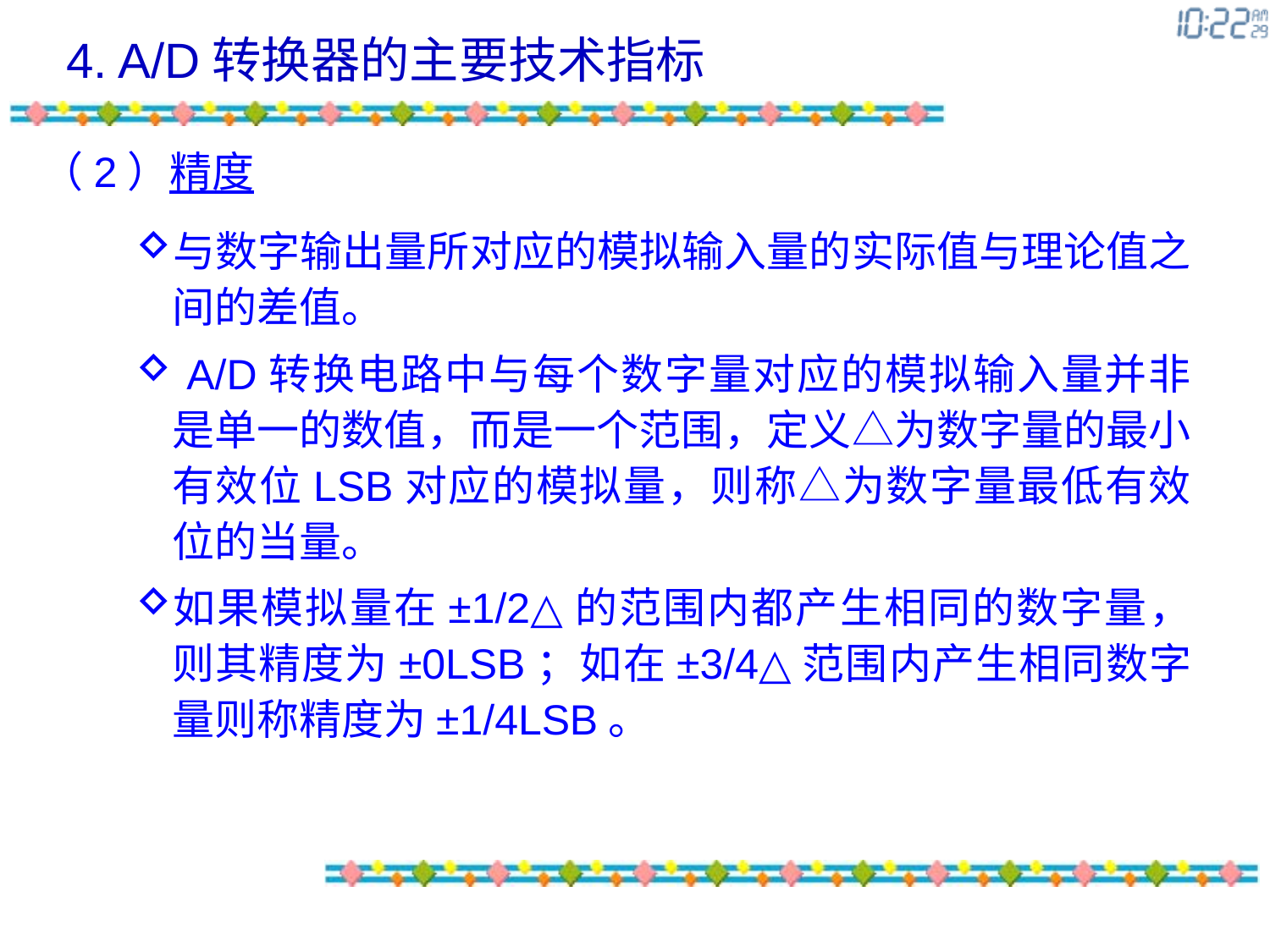

4. A/D转换器的主要技术指标
（2）精度
与数字输出量所对应的模拟输入量的实际值与理论值之间的差值。
 A/D转换电路中与每个数字量对应的模拟输入量并非是单一的数值，而是一个范围，定义△为数字量的最小有效位LSB对应的模拟量，则称△为数字量最低有效位的当量。
如果模拟量在±1/2△的范围内都产生相同的数字量，则其精度为±0LSB；如在±3/4△范围内产生相同数字量则称精度为±1/4LSB。